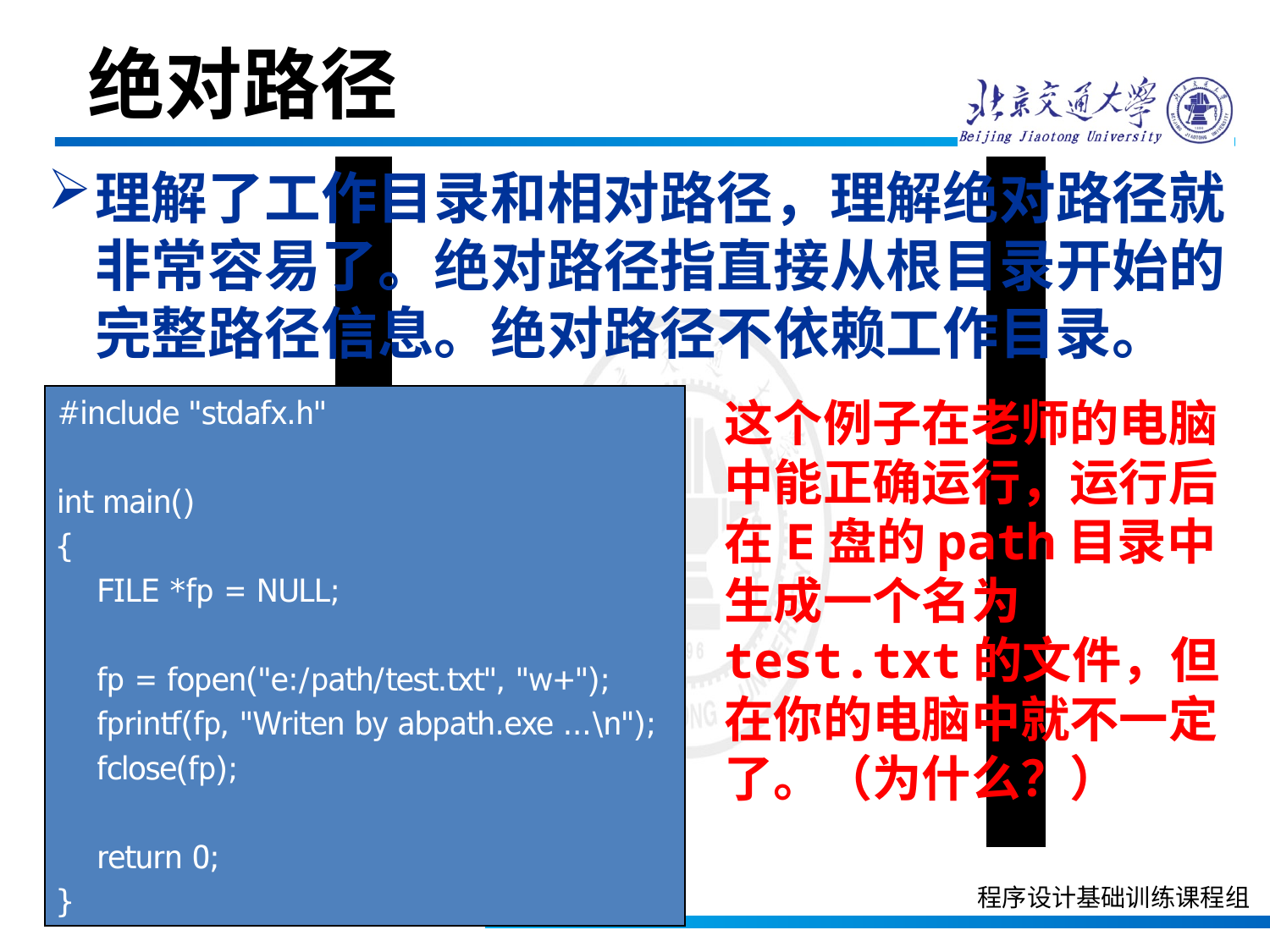

绝对路径
理解了工作目录和相对路径，理解绝对路径就非常容易了。绝对路径指直接从根目录开始的完整路径信息。绝对路径不依赖工作目录。
#include "stdafx.h"

int main()
{
    FILE *fp = NULL;

    fp = fopen("e:/path/test.txt", "w+");
    fprintf(fp, "Writen by abpath.exe ...\n");
    fclose(fp);

    return 0;
}
这个例子在老师的电脑中能正确运行，运行后在E盘的path目录中生成一个名为test.txt的文件，但在你的电脑中就不一定了。（为什么？）
程序设计基础训练课程组